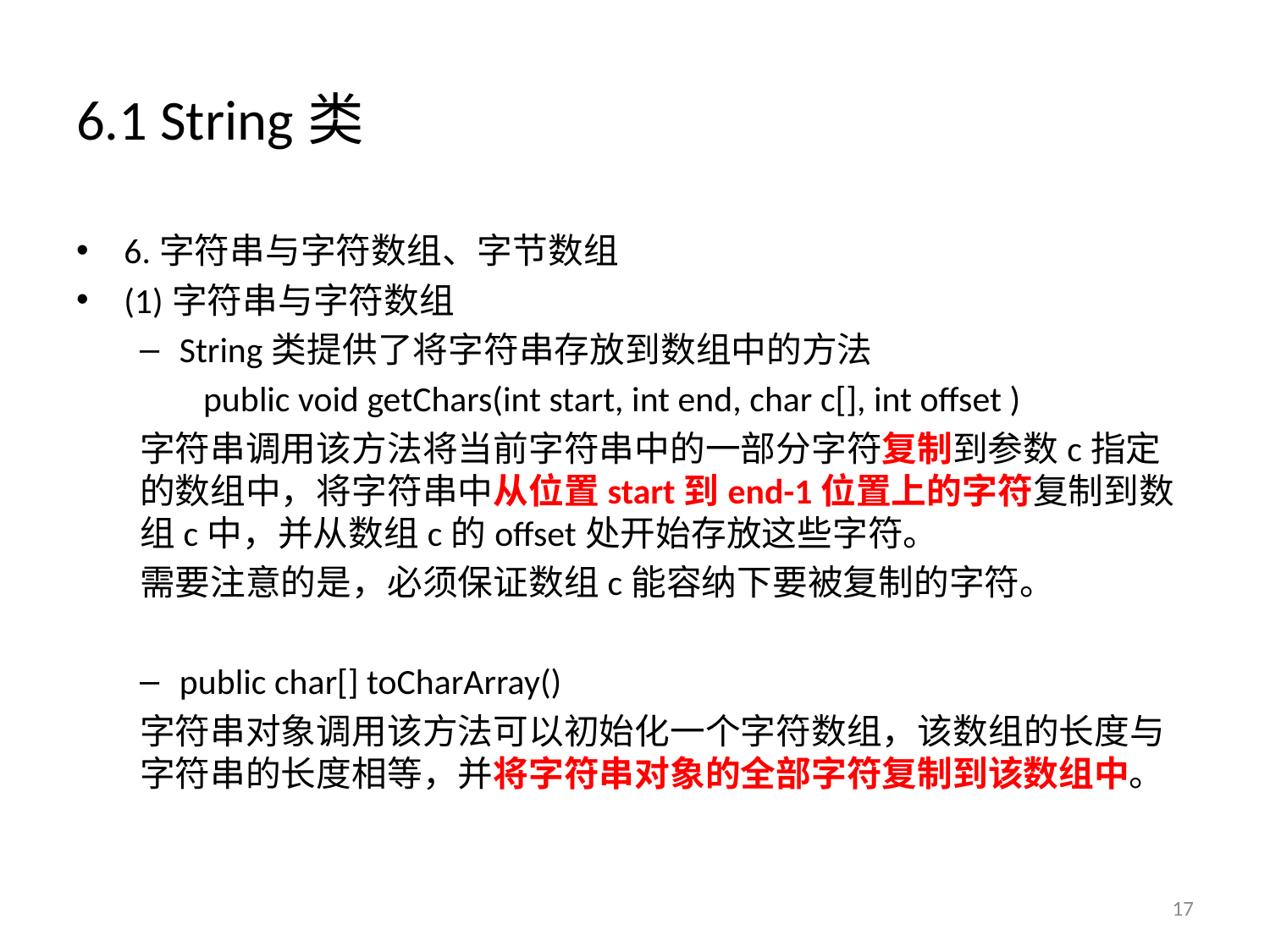

# 6.1 String类
6.字符串与字符数组、字节数组
(1)字符串与字符数组
String类提供了将字符串存放到数组中的方法
	public void getChars(int start, int end, char c[], int offset )
字符串调用该方法将当前字符串中的一部分字符复制到参数c指定的数组中，将字符串中从位置start到end-1位置上的字符复制到数组c中，并从数组c的offset处开始存放这些字符。
需要注意的是，必须保证数组c能容纳下要被复制的字符。

public char[] toCharArray()
字符串对象调用该方法可以初始化一个字符数组，该数组的长度与字符串的长度相等，并将字符串对象的全部字符复制到该数组中。
17